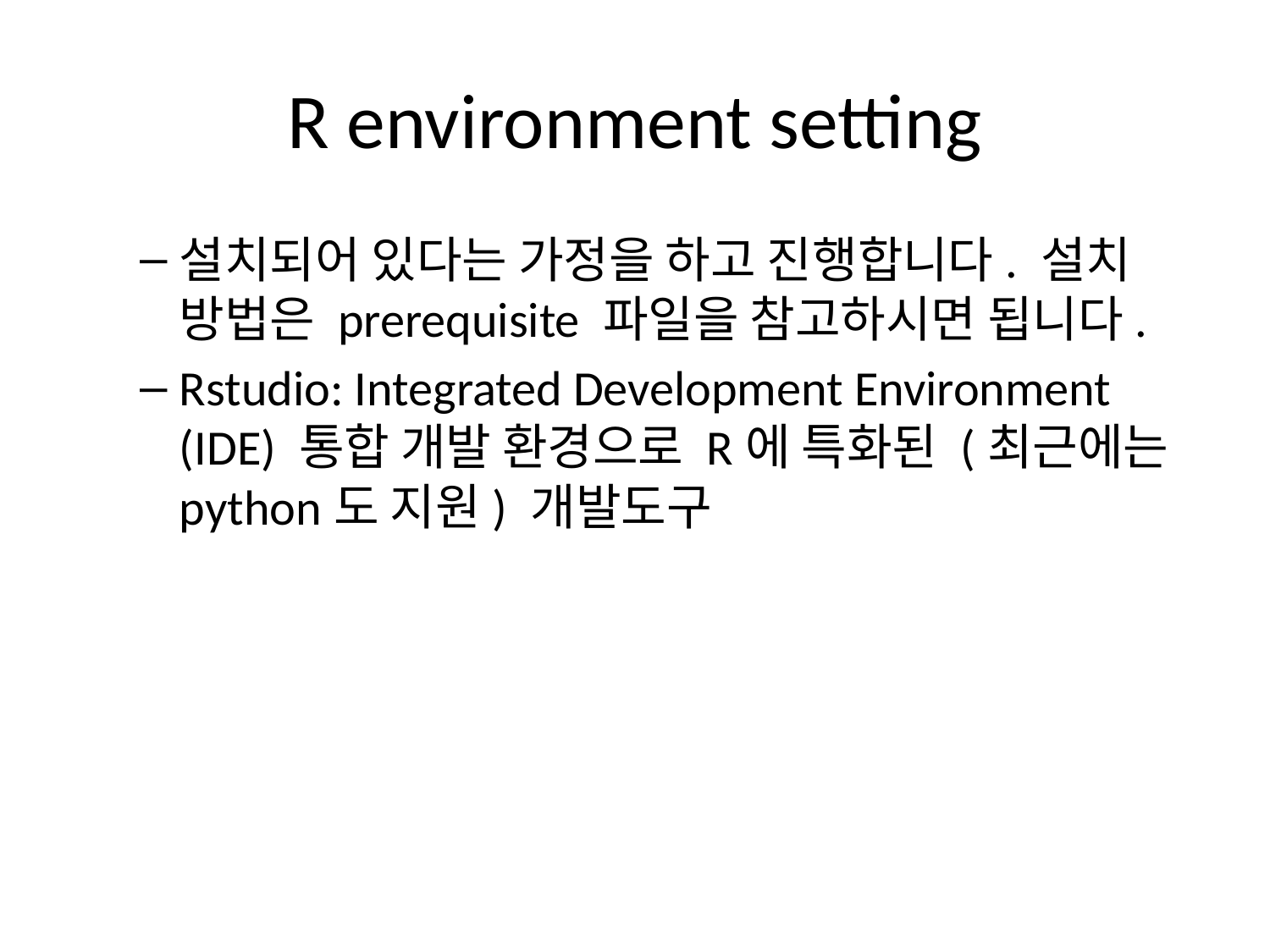

# R environment setting
설치되어 있다는 가정을 하고 진행합니다. 설치 방법은 prerequisite 파일을 참고하시면 됩니다.
Rstudio: Integrated Development Environment (IDE) 통합 개발 환경으로 R에 특화된 (최근에는 python도 지원) 개발도구